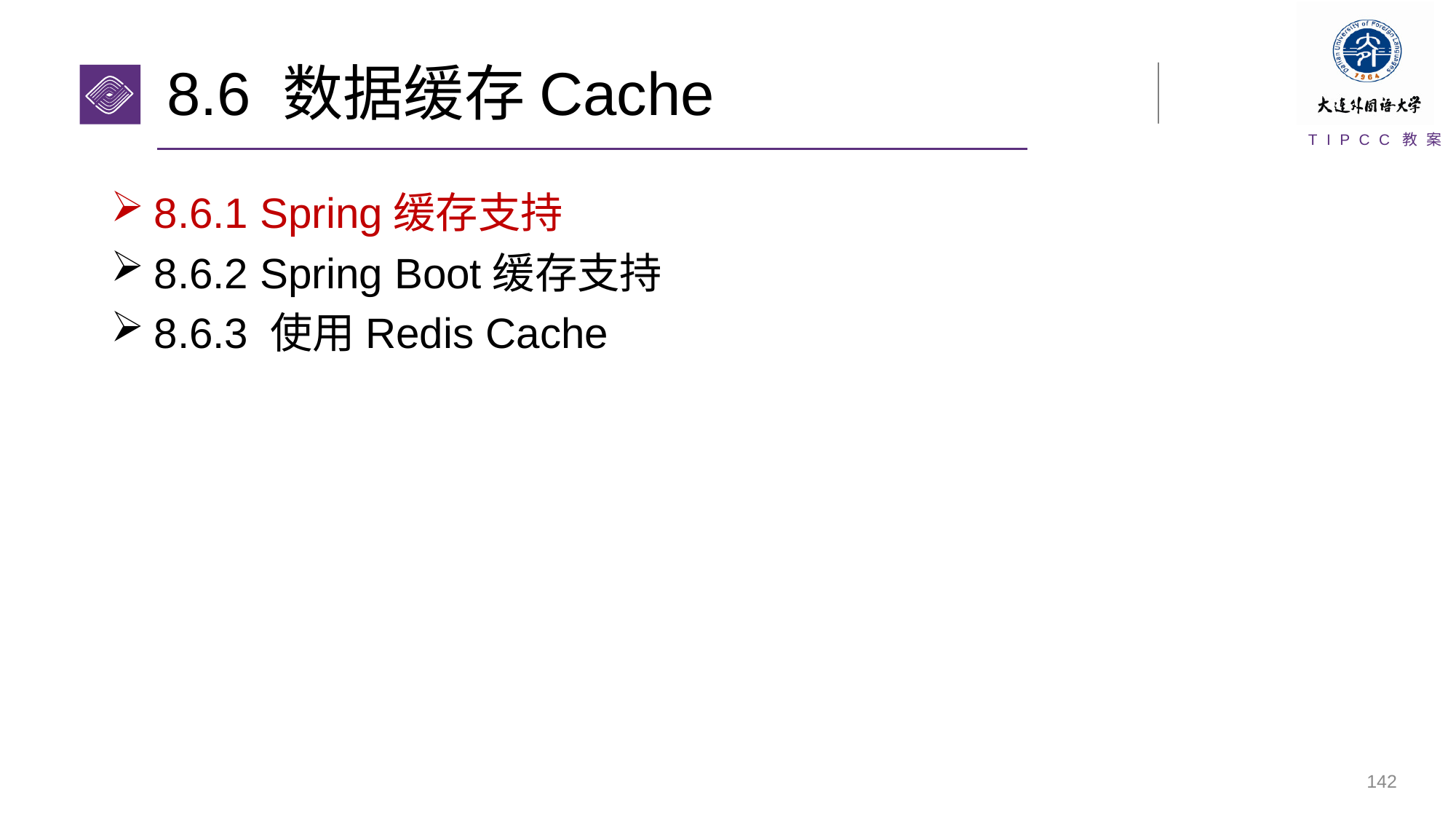

# 8.6 数据缓存Cache
8.6.1 Spring缓存支持
8.6.2 Spring Boot缓存支持
8.6.3 使用Redis Cache
142